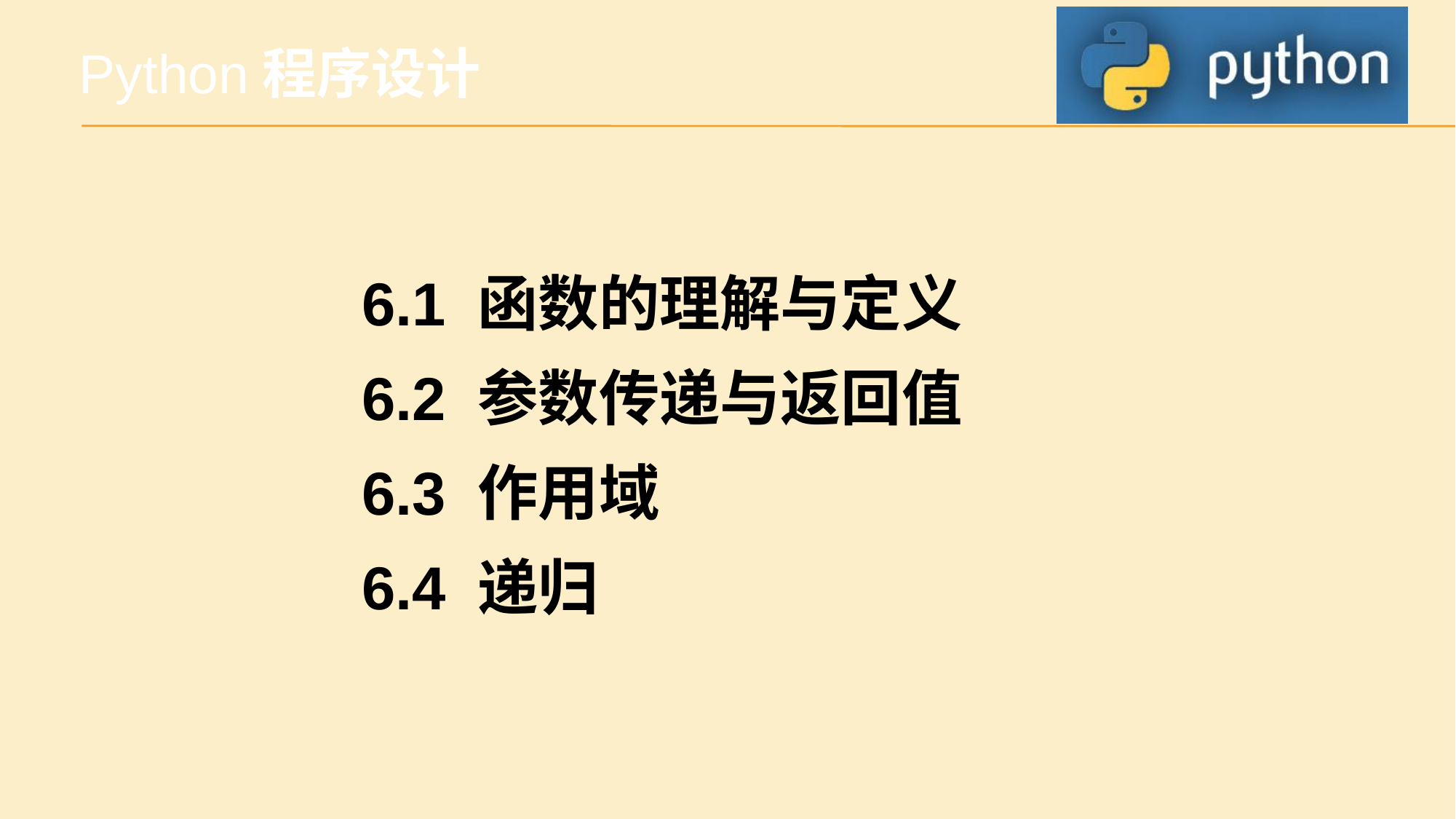

Python程序设计
6.1 函数的理解与定义
6.2 参数传递与返回值
6.3 作用域
6.4 递归